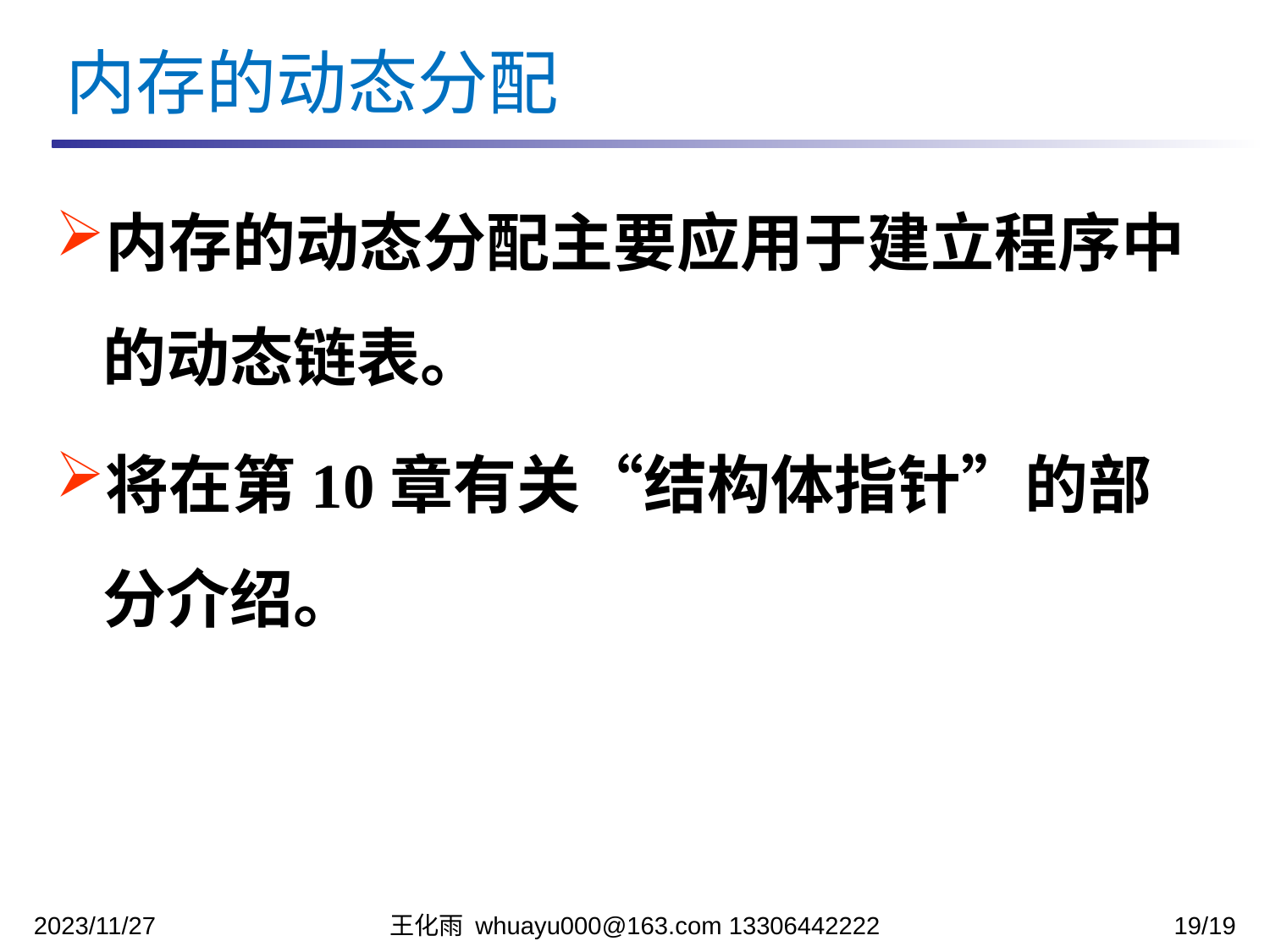

内存的动态分配
内存的动态分配主要应用于建立程序中的动态链表。
将在第10章有关“结构体指针”的部分介绍。
2023/11/27
王化雨 whuayu000@163.com 13306442222
19/19